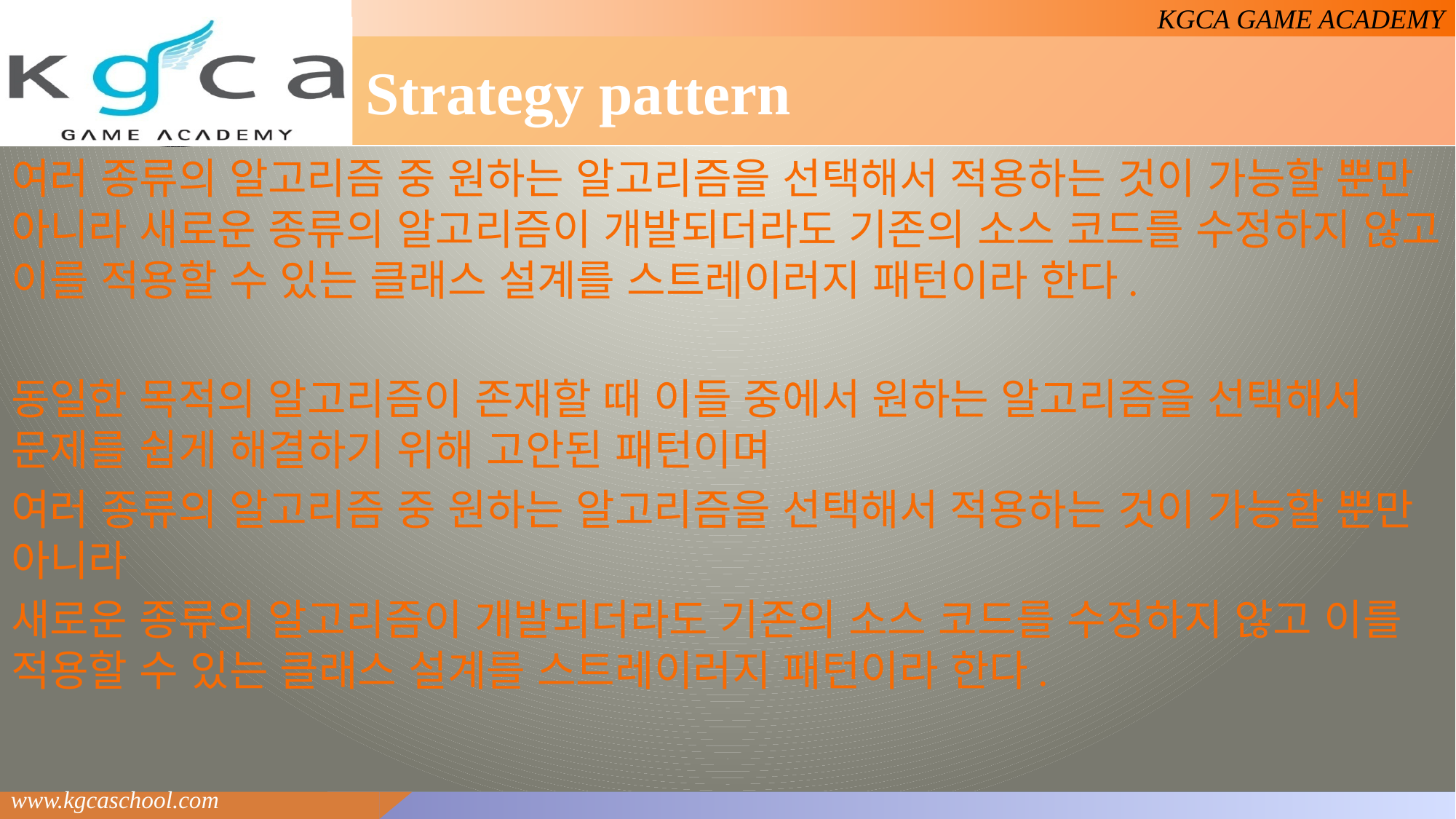

# Strategy pattern
여러 종류의 알고리즘 중 원하는 알고리즘을 선택해서 적용하는 것이 가능할 뿐만 아니라 새로운 종류의 알고리즘이 개발되더라도 기존의 소스 코드를 수정하지 않고 이를 적용할 수 있는 클래스 설계를 스트레이러지 패턴이라 한다.

동일한 목적의 알고리즘이 존재할 때 이들 중에서 원하는 알고리즘을 선택해서 문제를 쉽게 해결하기 위해 고안된 패턴이며
여러 종류의 알고리즘 중 원하는 알고리즘을 선택해서 적용하는 것이 가능할 뿐만 아니라
새로운 종류의 알고리즘이 개발되더라도 기존의 소스 코드를 수정하지 않고 이를 적용할 수 있는 클래스 설계를 스트레이러지 패턴이라 한다.